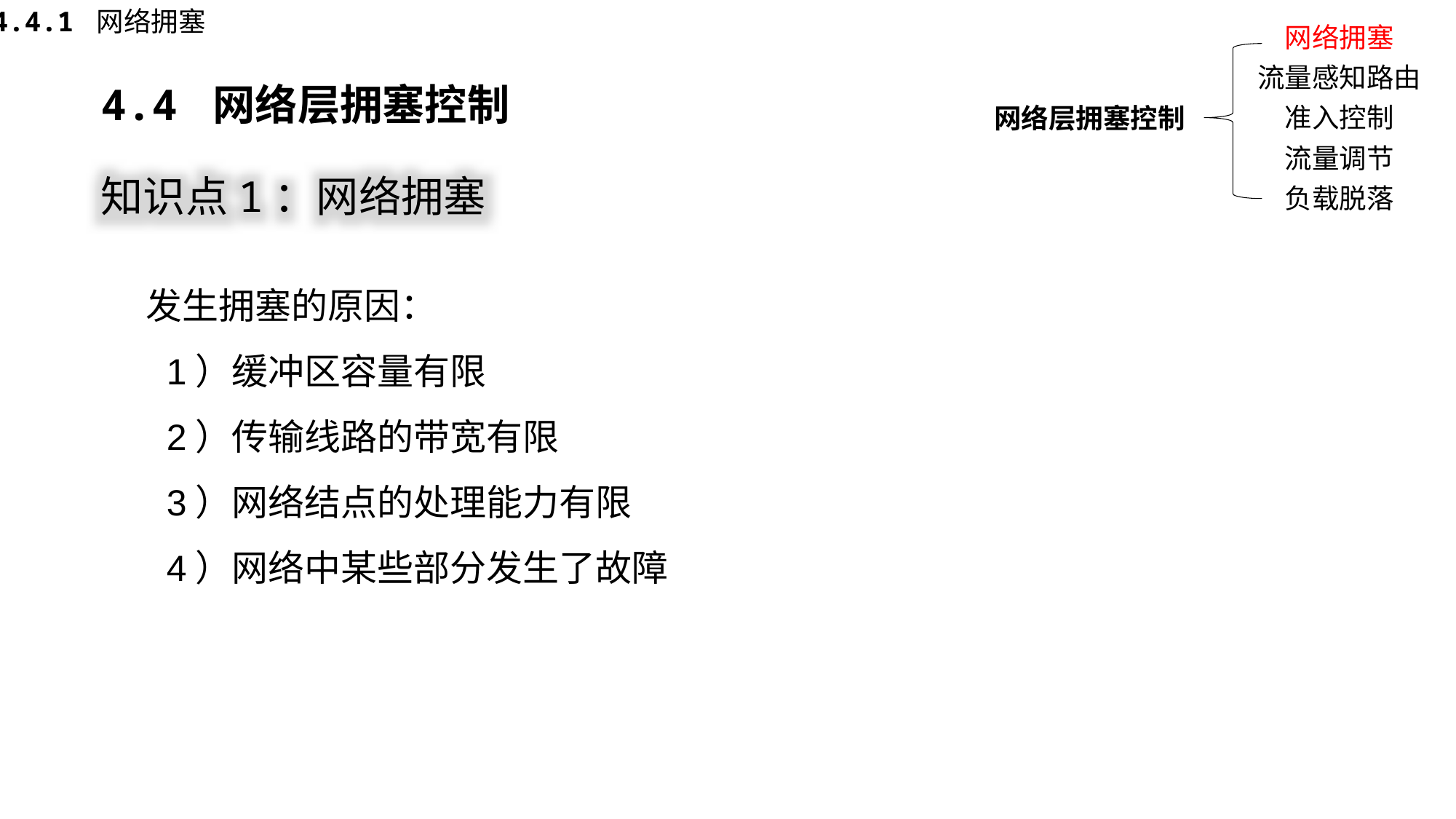

4.4.1 网络拥塞
网络拥塞

流量感知路由
网络层拥塞控制
准入控制
流量调节
负载脱落
4.4 网络层拥塞控制
知识点1：网络拥塞
发生拥塞的原因：
  1）缓冲区容量有限
  2）传输线路的带宽有限
  3）网络结点的处理能力有限
  4）网络中某些部分发生了故障